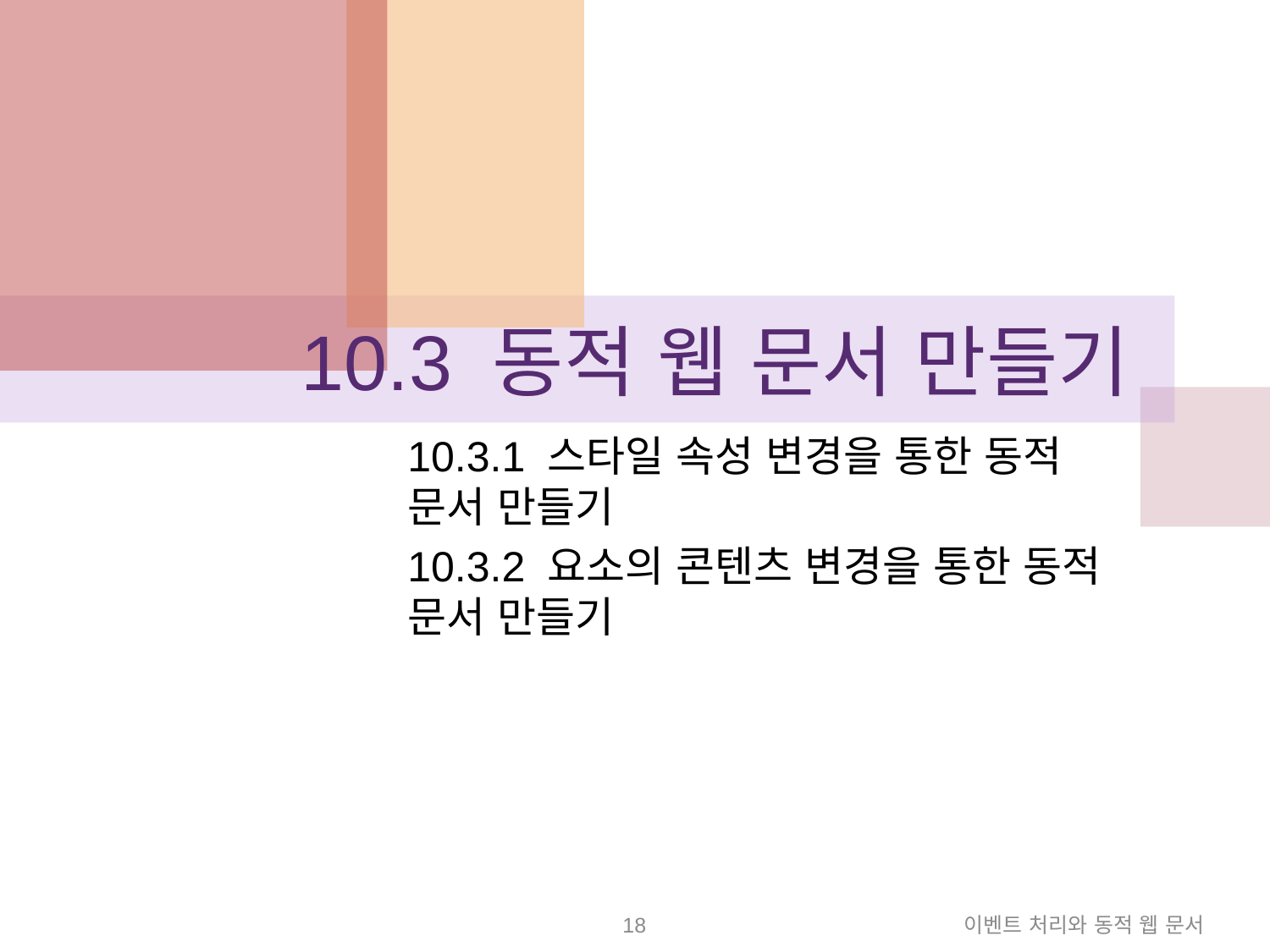

# 10.3 동적 웹 문서 만들기
10.3.1 스타일 속성 변경을 통한 동적 문서 만들기
10.3.2 요소의 콘텐츠 변경을 통한 동적 문서 만들기
18
이벤트 처리와 동적 웹 문서